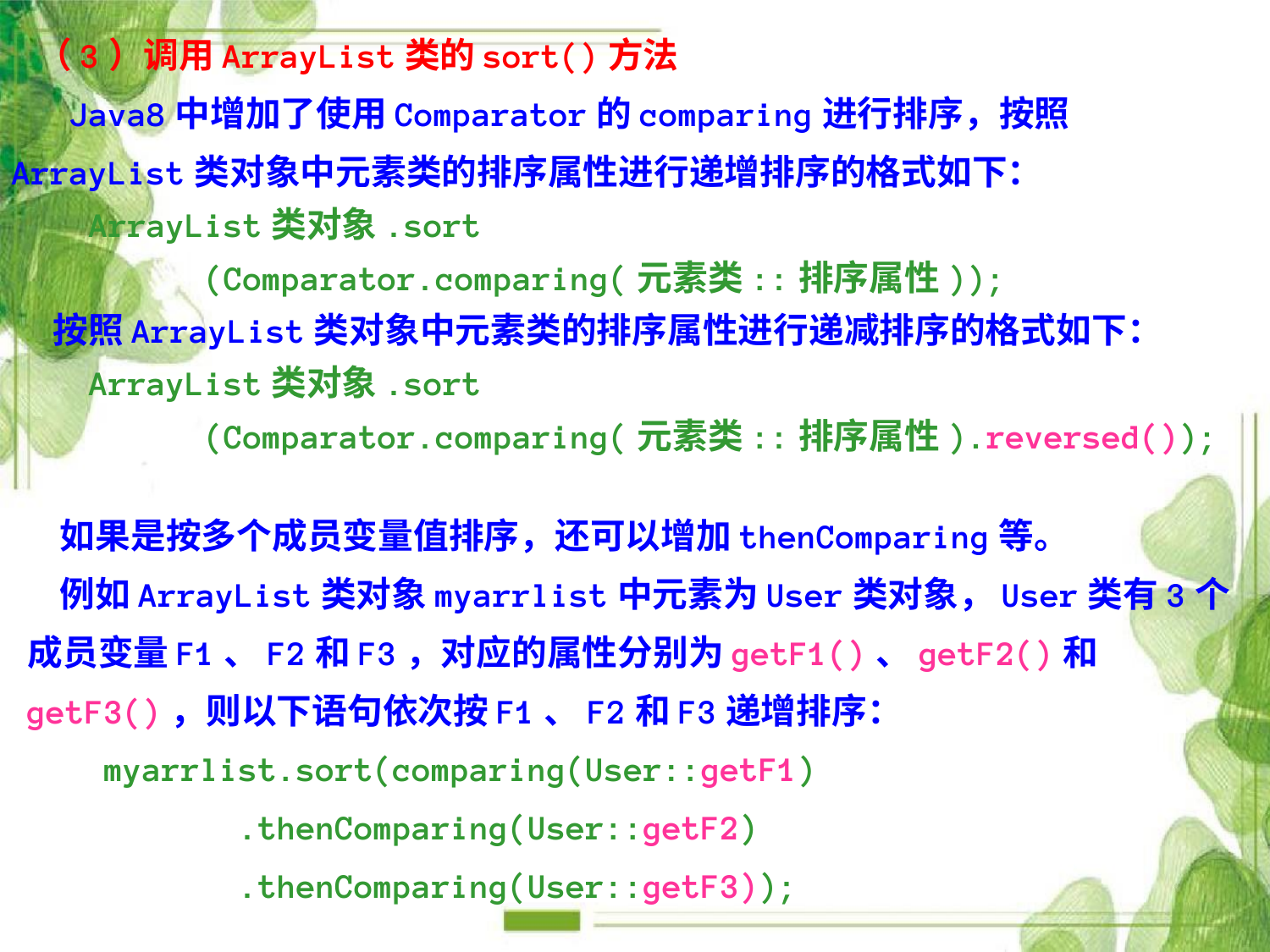

（3）调用ArrayList类的sort()方法
   Java8中增加了使用Comparator的comparing进行排序，按照ArrayList类对象中元素类的排序属性进行递增排序的格式如下：
    ArrayList类对象.sort
          (Comparator.comparing(元素类::排序属性));
    按照ArrayList类对象中元素类的排序属性进行递减排序的格式如下：
    ArrayList类对象.sort
          (Comparator.comparing(元素类::排序属性).reversed());
   如果是按多个成员变量值排序，还可以增加thenComparing等。
   例如ArrayList类对象myarrlist中元素为User类对象，User类有3个成员变量F1、F2和F3，对应的属性分别为getF1()、getF2()和getF3()，则以下语句依次按F1、F2和F3递增排序：
    myarrlist.sort(comparing(User::getF1)
           .thenComparing(User::getF2)
           .thenComparing(User::getF3));